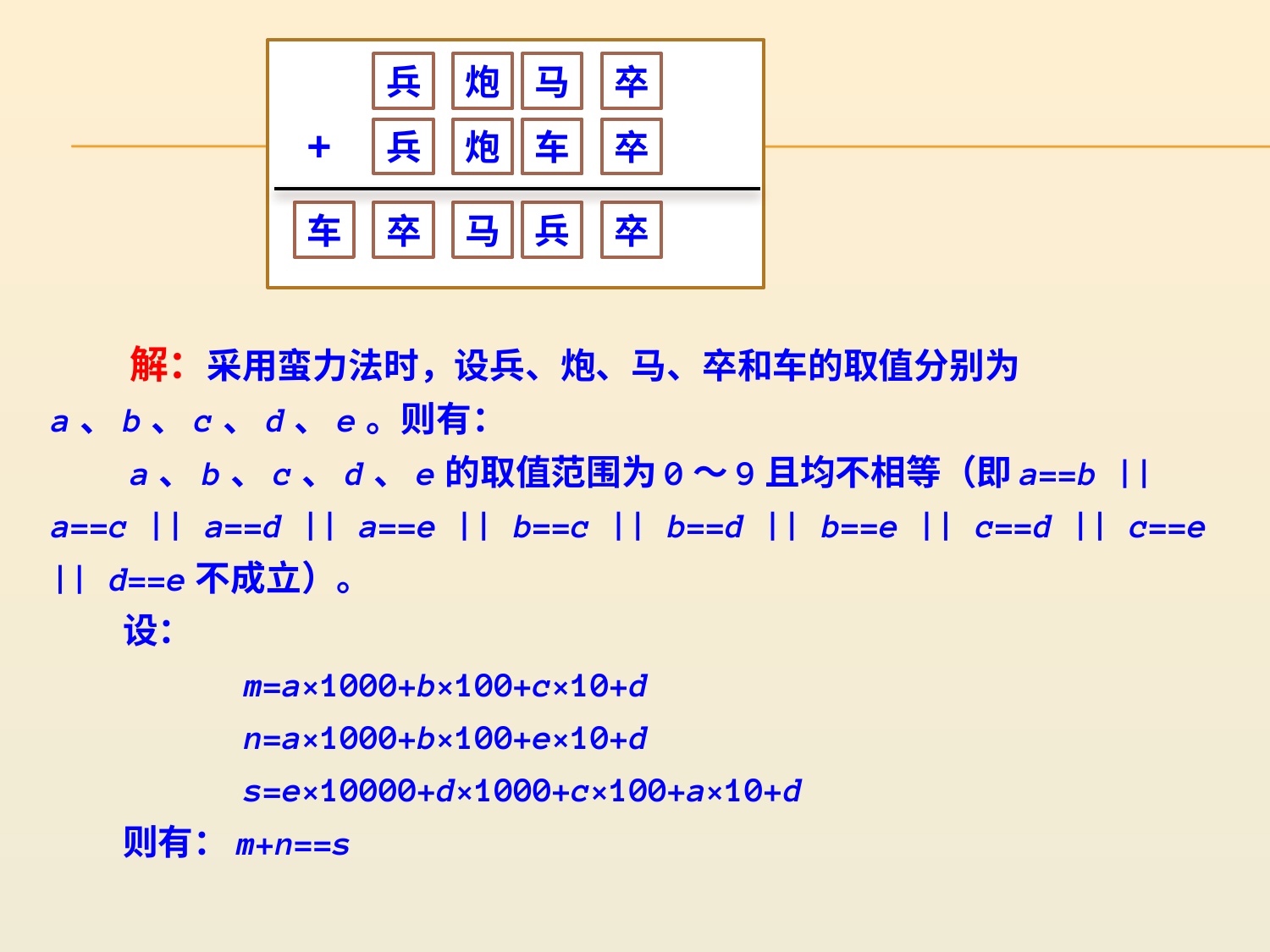

兵
炮
马
卒
+
兵
炮
车
卒
车
卒
马
兵
卒
　　解：采用蛮力法时，设兵、炮、马、卒和车的取值分别为a、b、c、d、e。则有：
　　a、b、c、d、e的取值范围为0～9且均不相等（即a==b || a==c || a==d || a==e || b==c || b==d || b==e || c==d || c==e || d==e不成立）。
　　设：
          m=a×1000+b×100+c×10+d
          n=a×1000+b×100+e×10+d
          s=e×10000+d×1000+c×100+a×10+d
　　则有：m+n==s